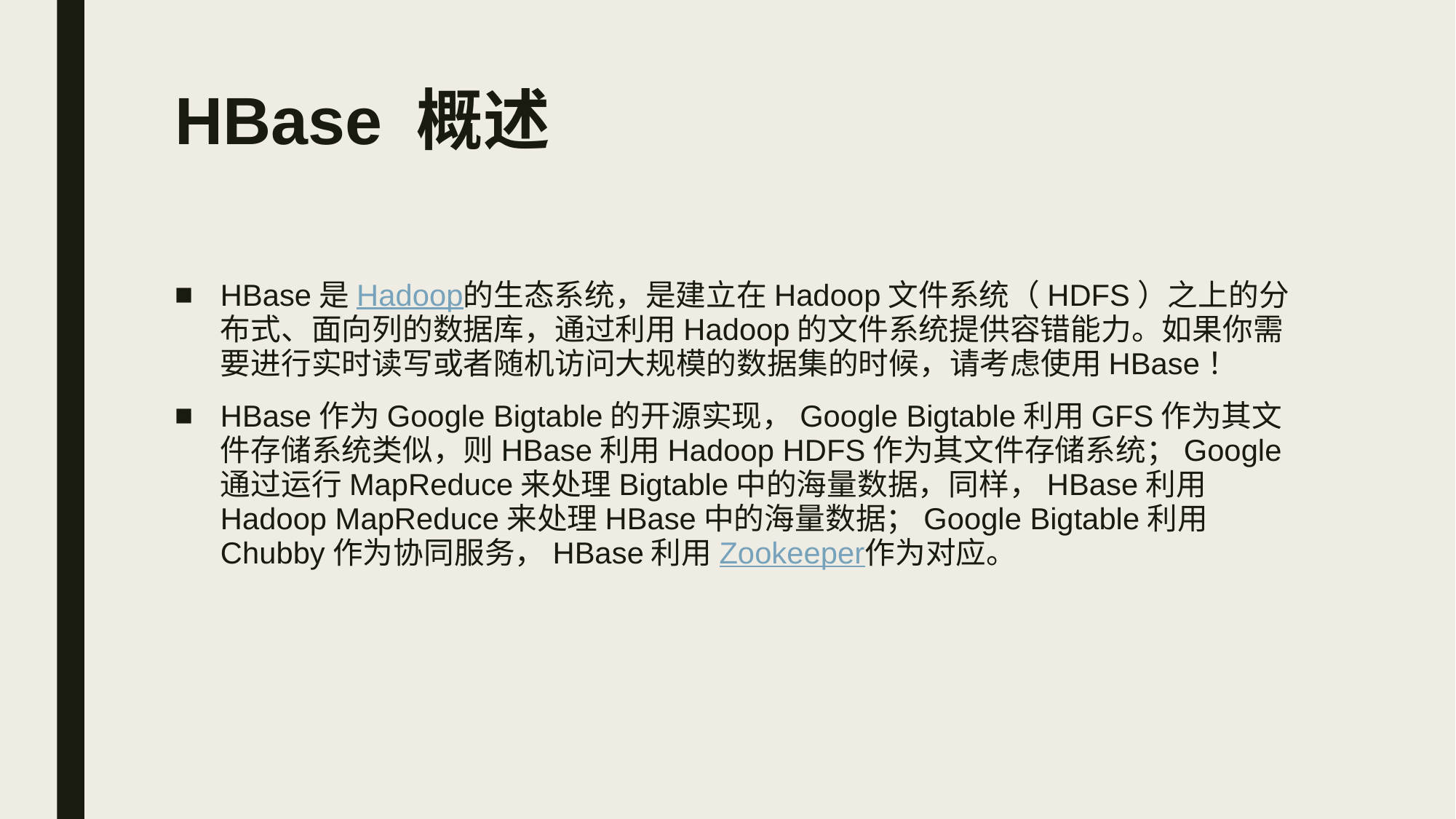

# HBase 概述
HBase是Hadoop的生态系统，是建立在Hadoop文件系统（HDFS）之上的分布式、面向列的数据库，通过利用Hadoop的文件系统提供容错能力。如果你需要进行实时读写或者随机访问大规模的数据集的时候，请考虑使用HBase！
HBase作为Google Bigtable的开源实现，Google Bigtable利用GFS作为其文件存储系统类似，则HBase利用Hadoop HDFS作为其文件存储系统；Google通过运行MapReduce来处理Bigtable中的海量数据，同样，HBase利用Hadoop MapReduce来处理HBase中的海量数据；Google Bigtable利用Chubby作为协同服务，HBase利用Zookeeper作为对应。